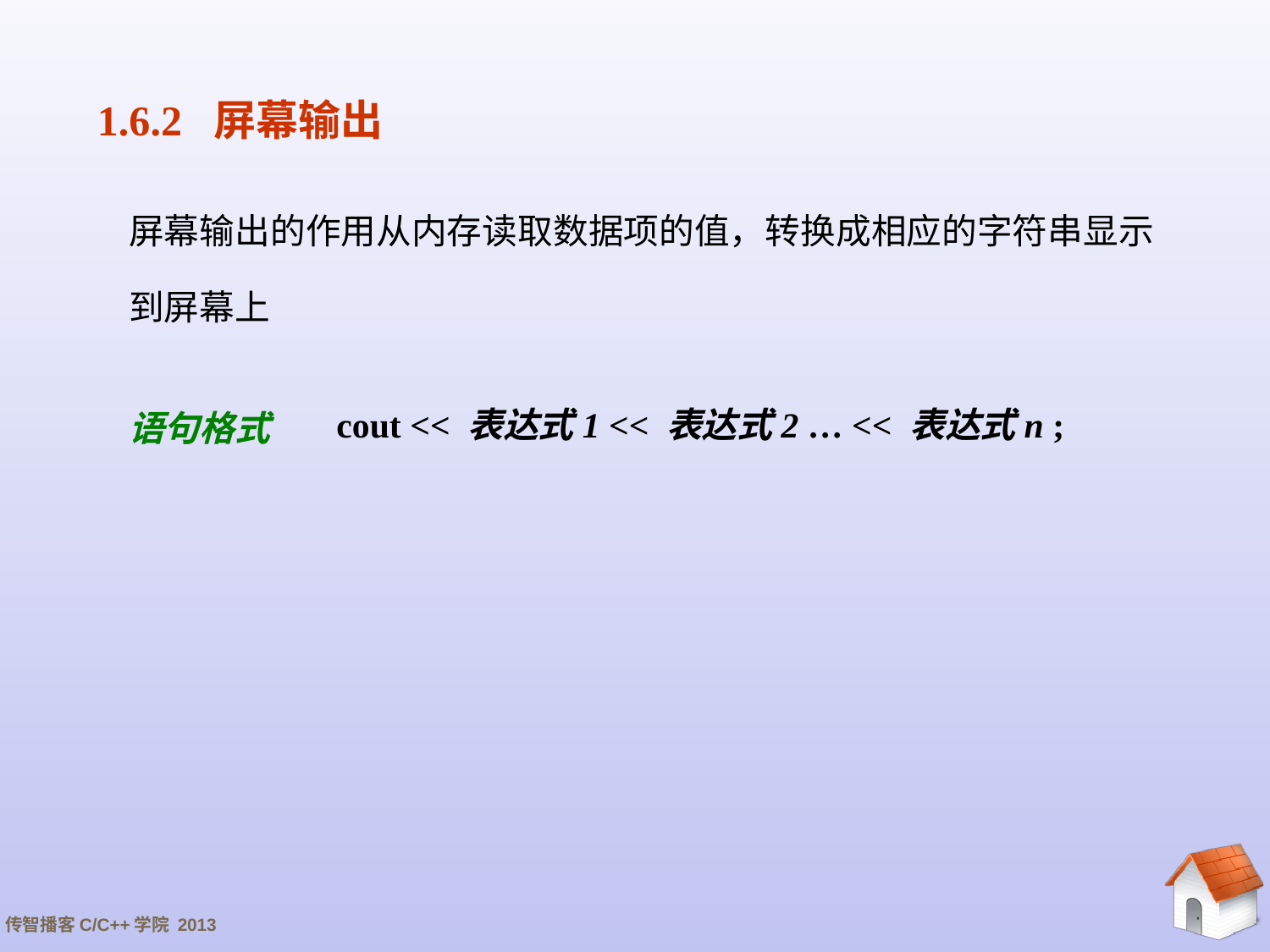

# 1.6.2  屏幕输出
屏幕输出的作用从内存读取数据项的值，转换成相应的字符串显示到屏幕上
cout << 表达式1 << 表达式2 … << 表达式n ;
语句格式